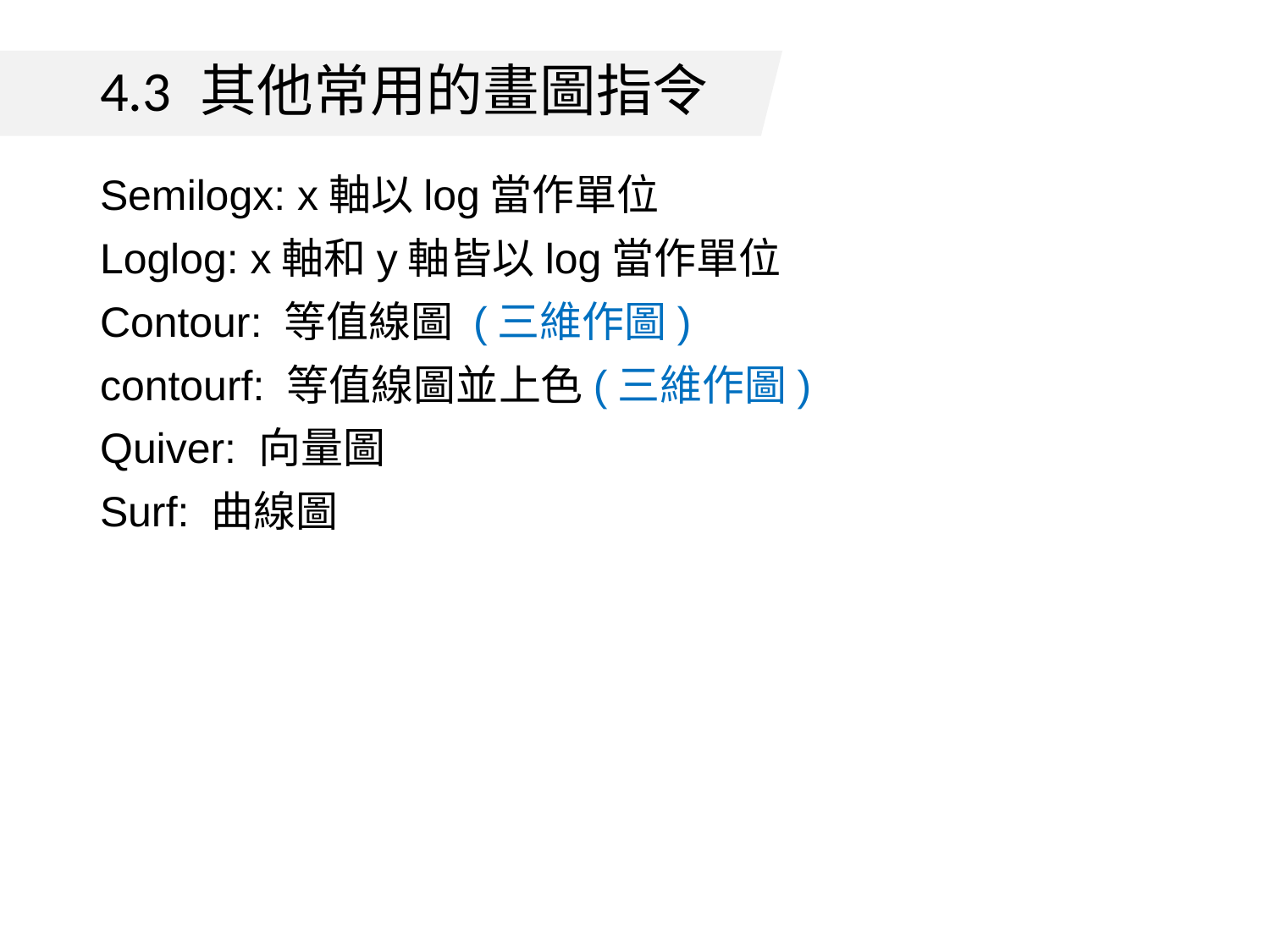

# 4.3 其他常用的畫圖指令
Semilogx: x軸以log當作單位
Loglog: x軸和y軸皆以log當作單位
Contour: 等值線圖 (三維作圖)
contourf: 等值線圖並上色(三維作圖)
Quiver: 向量圖
Surf: 曲線圖